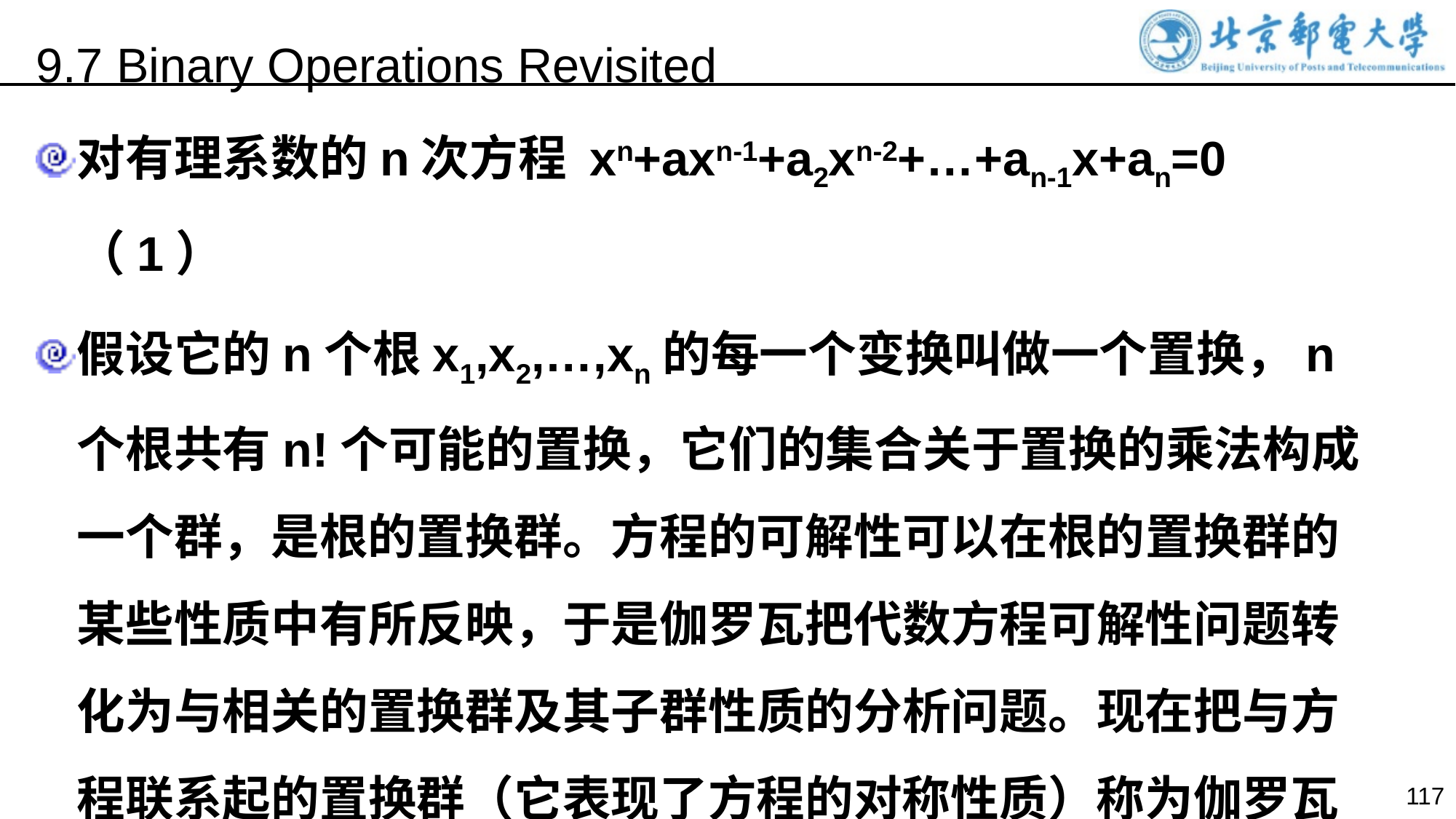

9.7 Binary Operations Revisited
对有理系数的n次方程 xn+axn-1+a2xn-2+…+an-1x+an=0 （1）
假设它的n个根x1,x2,…,xn的每一个变换叫做一个置换，n个根共有n!个可能的置换，它们的集合关于置换的乘法构成一个群，是根的置换群。方程的可解性可以在根的置换群的某些性质中有所反映，于是伽罗瓦把代数方程可解性问题转化为与相关的置换群及其子群性质的分析问题。现在把与方程联系起的置换群（它表现了方程的对称性质）称为伽罗瓦群，它是在某方程系数域中的群。